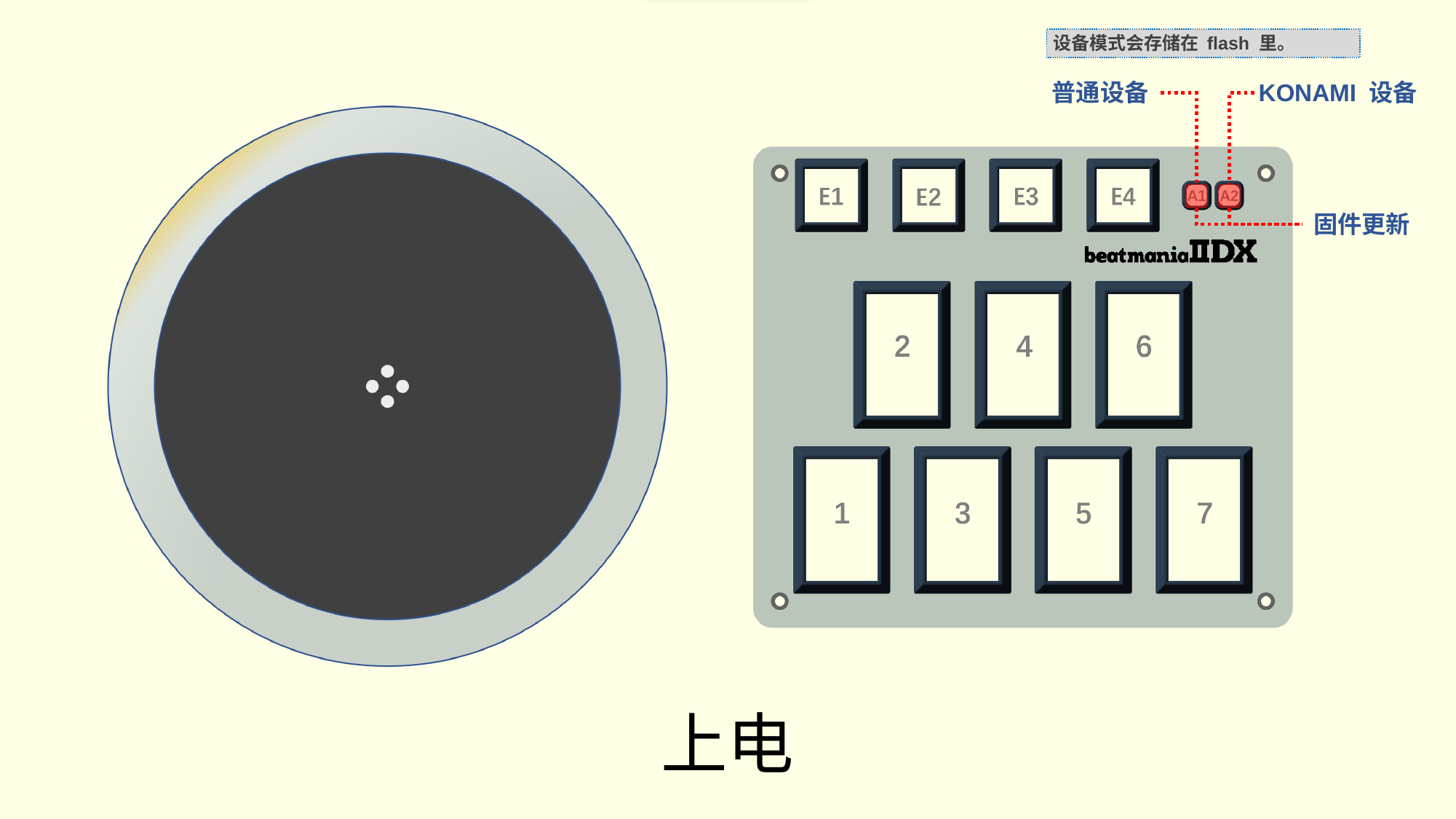

设备模式会存储在 flash 里。
普通设备
KONAMI 设备

固件更新
# 上电